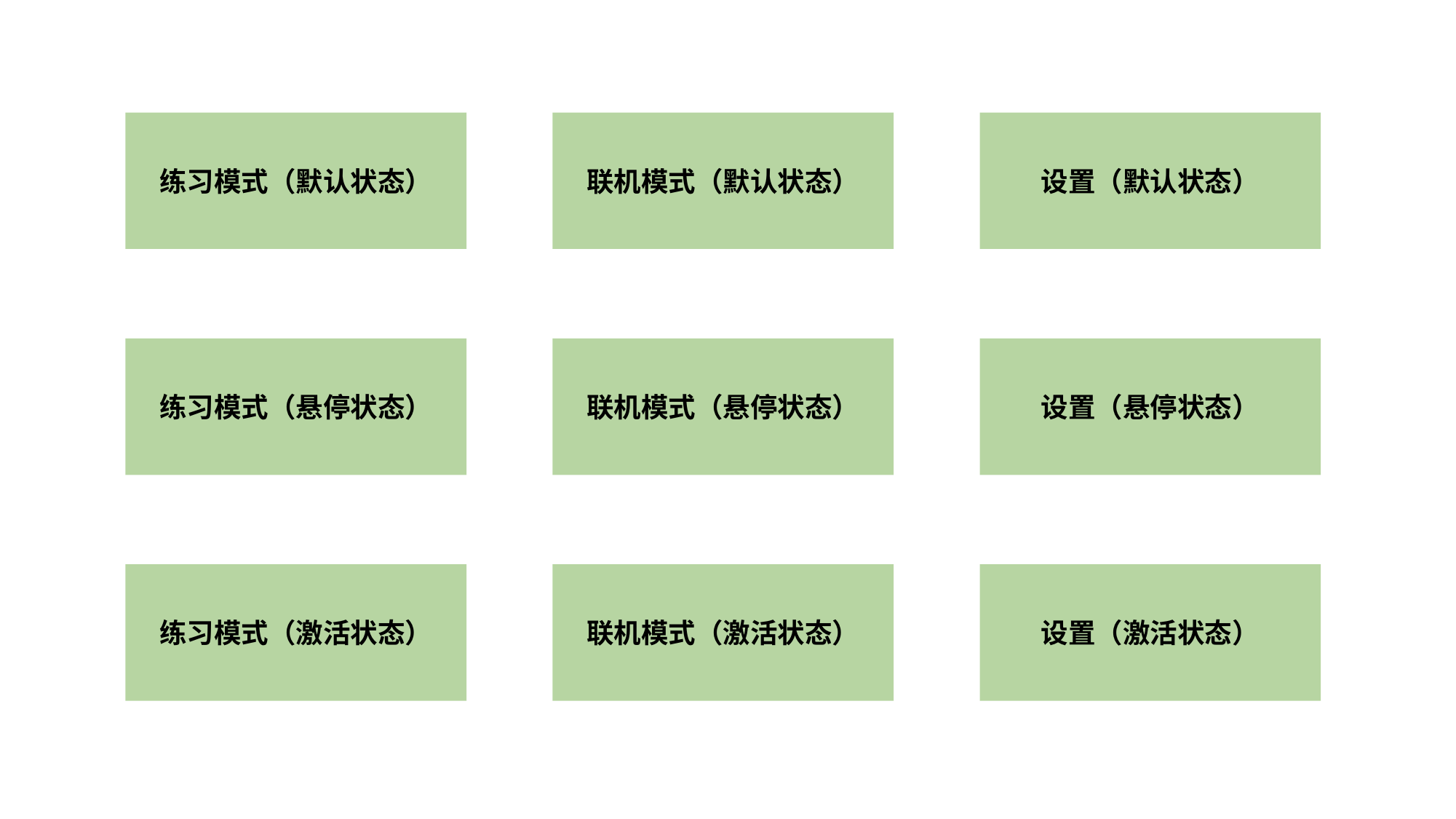

练习模式（默认状态）
联机模式（默认状态）
设置（默认状态）
练习模式（悬停状态）
联机模式（悬停状态）
设置（悬停状态）
练习模式（激活状态）
联机模式（激活状态）
设置（激活状态）